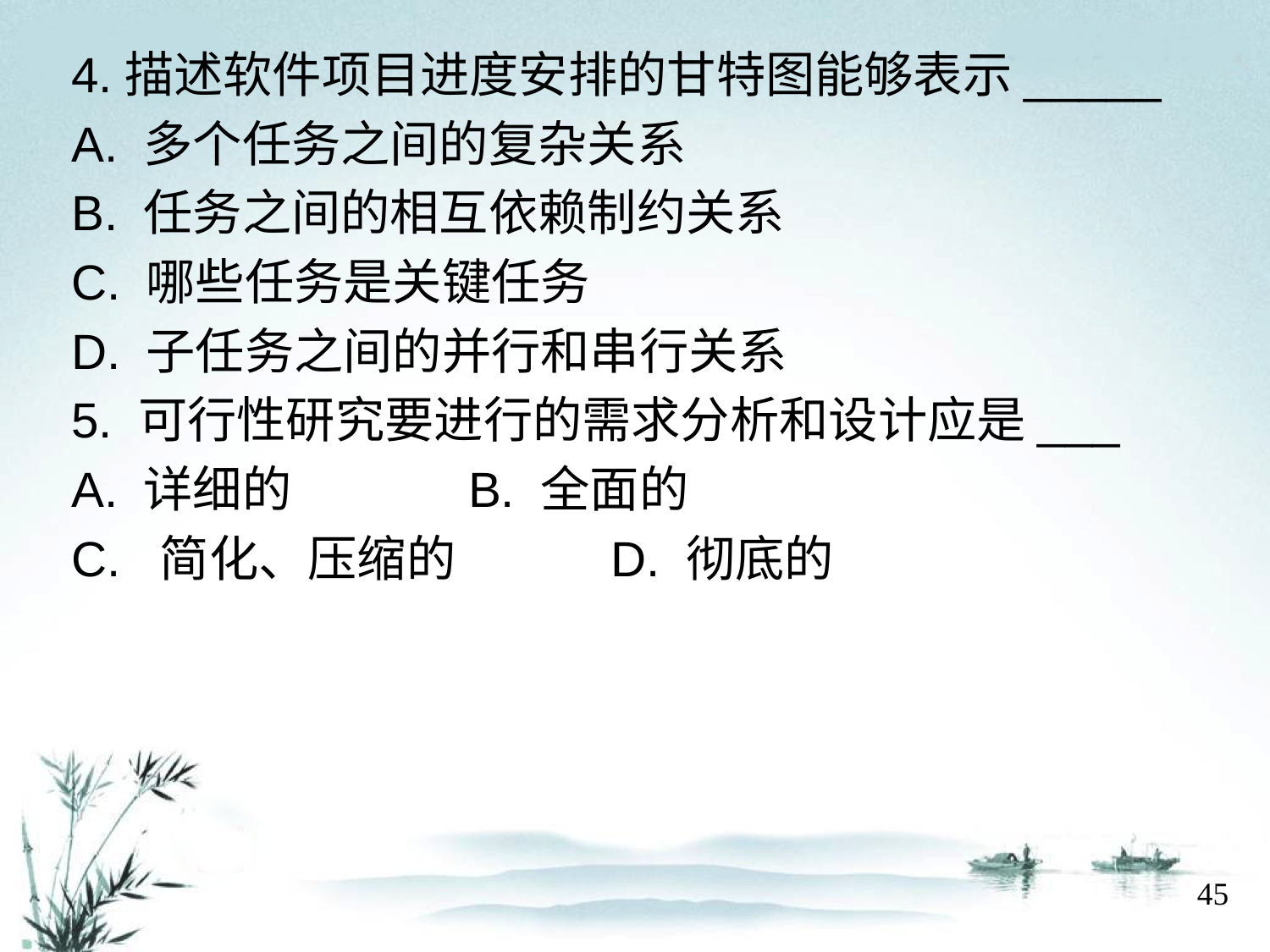

4.描述软件项目进度安排的甘特图能够表示_____
A. 多个任务之间的复杂关系
B. 任务之间的相互依赖制约关系
C. 哪些任务是关键任务
D. 子任务之间的并行和串行关系
5. 可行性研究要进行的需求分析和设计应是___
A. 详细的               B. 全面的
C.  简化、压缩的             D. 彻底的
45